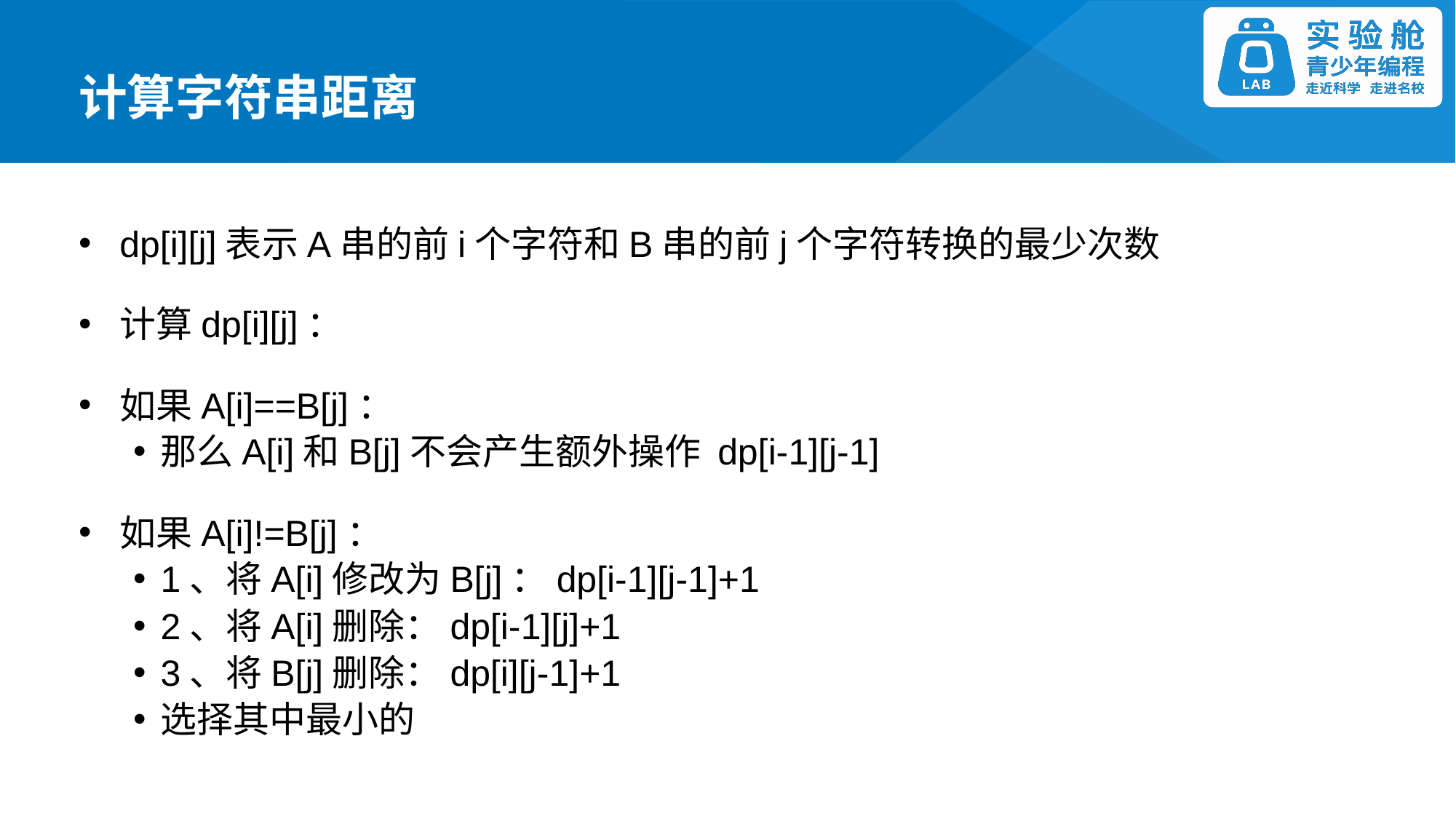

计算字符串距离
dp[i][j]表示A串的前i个字符和B串的前j个字符转换的最少次数
计算dp[i][j]：
如果A[i]==B[j]：
那么A[i]和B[j]不会产生额外操作 dp[i-1][j-1]
如果A[i]!=B[j]：
1、将A[i]修改为B[j]：dp[i-1][j-1]+1
2、将A[i]删除：dp[i-1][j]+1
3、将B[j]删除：dp[i][j-1]+1
选择其中最小的